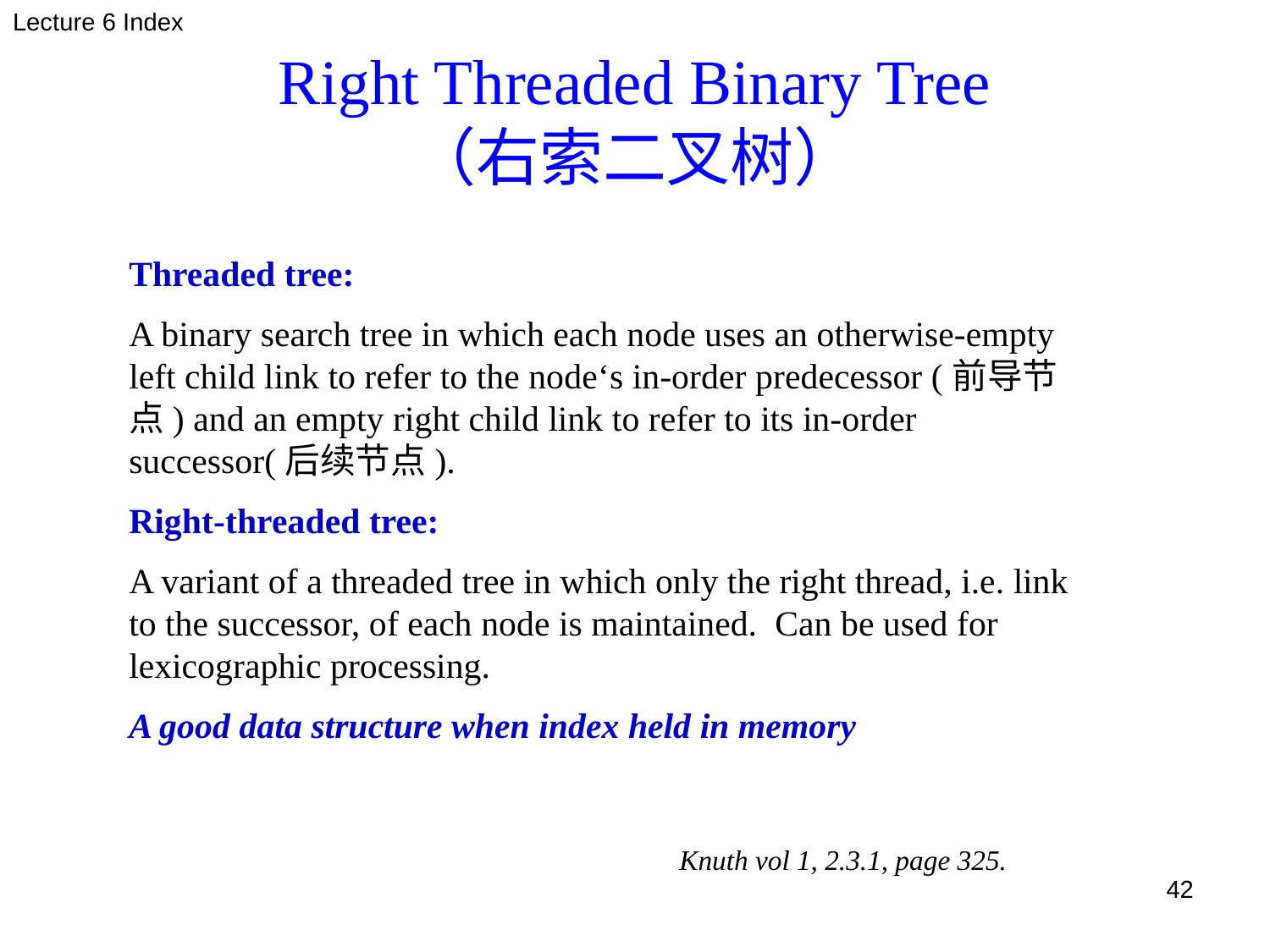

Lecture 6 Index
# Right Threaded Binary Tree （右索二叉树）
Threaded tree:
A binary search tree in which each node uses an otherwise-empty left child link to refer to the node‘s in-order predecessor (前导节点) and an empty right child link to refer to its in-order successor(后续节点).
Right-threaded tree:
A variant of a threaded tree in which only the right thread, i.e. link to the successor, of each node is maintained.  Can be used for lexicographic processing.
A good data structure when index held in memory
Knuth vol 1, 2.3.1, page 325.
42